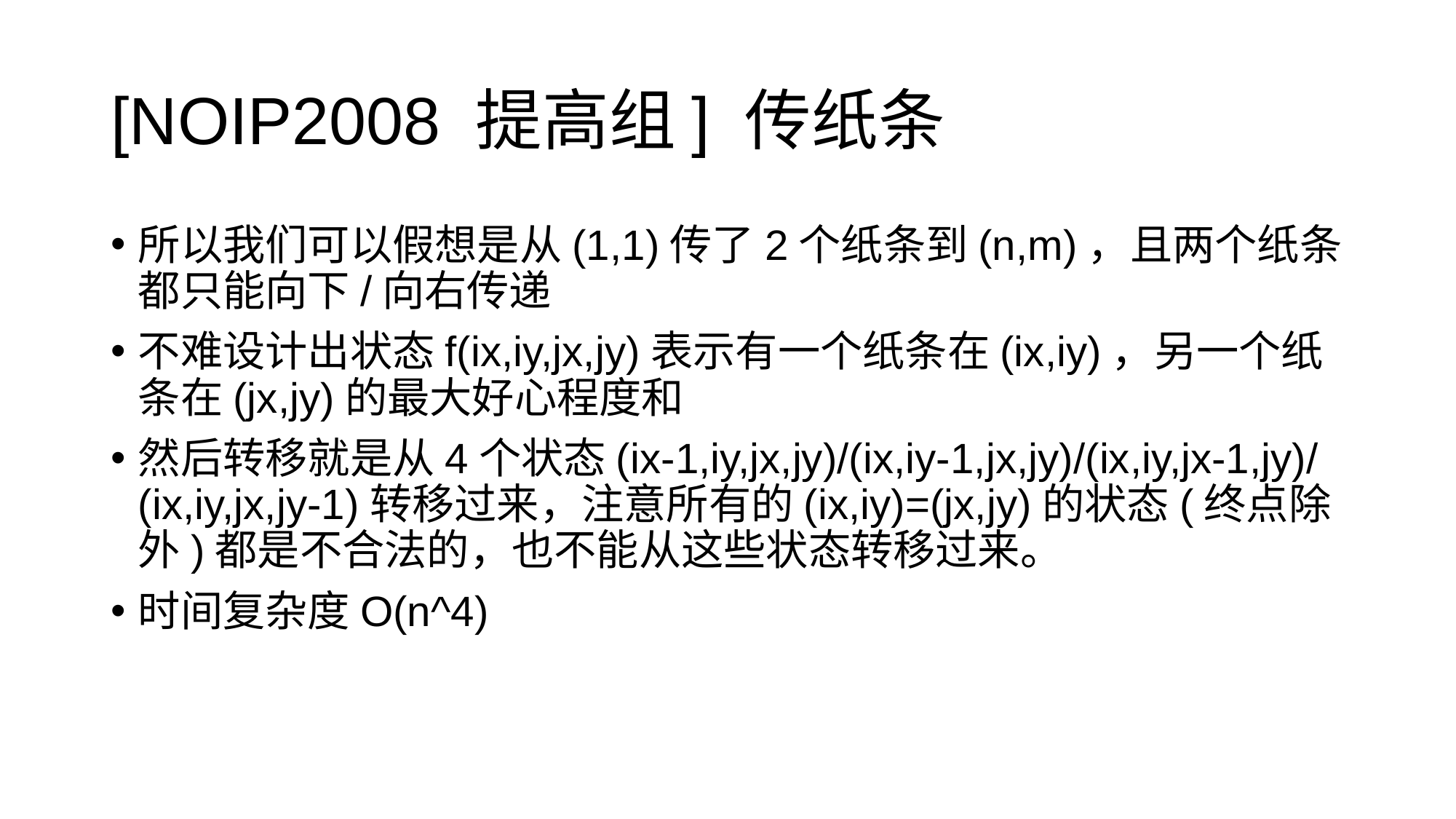

# [NOIP2008 提高组] 传纸条
所以我们可以假想是从(1,1)传了2个纸条到(n,m)，且两个纸条都只能向下/向右传递
不难设计出状态f(ix,iy,jx,jy)表示有一个纸条在(ix,iy)，另一个纸条在(jx,jy)的最大好心程度和
然后转移就是从4个状态(ix-1,iy,jx,jy)/(ix,iy-1,jx,jy)/(ix,iy,jx-1,jy)/(ix,iy,jx,jy-1)转移过来，注意所有的(ix,iy)=(jx,jy)的状态(终点除外)都是不合法的，也不能从这些状态转移过来。
时间复杂度O(n^4)